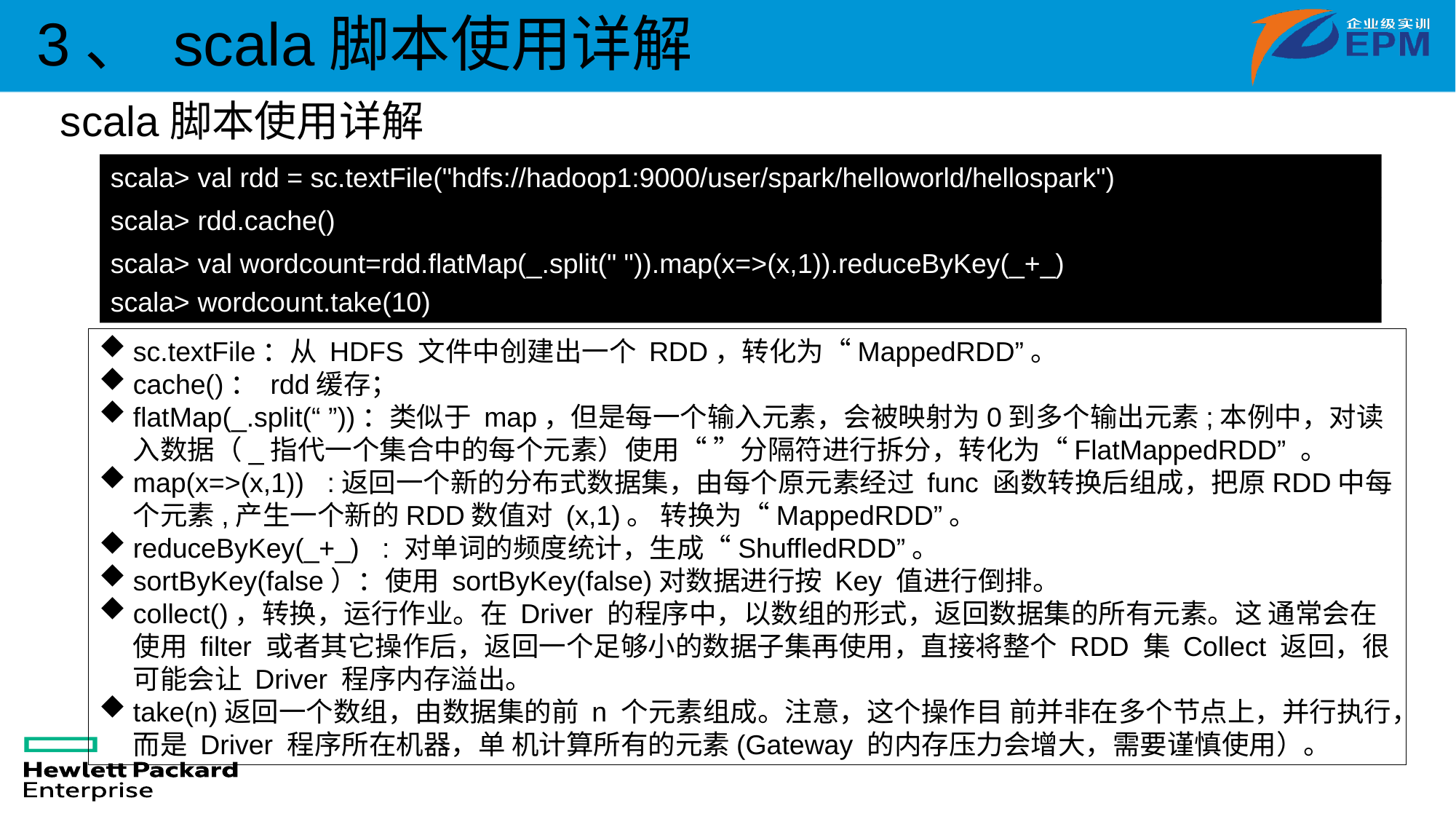

3、 scala脚本使用详解
scala脚本使用详解
scala> val rdd = sc.textFile("hdfs://hadoop1:9000/user/spark/helloworld/hellospark")

scala> rdd.cache()
scala> val wordcount=rdd.flatMap(_.split(" ")).map(x=>(x,1)).reduceByKey(_+_)
scala> wordcount.take(10)
sc.textFile：从 HDFS 文件中创建出一个 RDD，转化为“MappedRDD”。
cache()： rdd缓存；
flatMap(_.split(“ ”))：类似于 map，但是每一个输入元素，会被映射为0到多个输出元素;本例中，对读入数据（_指代一个集合中的每个元素）使用“ ”分隔符进行拆分，转化为“FlatMappedRDD” 。
map(x=>(x,1))   :返回一个新的分布式数据集，由每个原元素经过 func 函数转换后组成，把原RDD中每个元素,产生一个新的RDD数值对 (x,1)。 转换为“MappedRDD”。
reduceByKey(_+_)   : 对单词的频度统计，生成“ShuffledRDD”。
sortByKey(false）：使用 sortByKey(false)对数据进行按 Key 值进行倒排。
collect()，转换，运行作业。在 Driver 的程序中，以数组的形式，返回数据集的所有元素。这 通常会在使用 filter 或者其它操作后，返回一个足够小的数据子集再使用，直接将整个 RDD 集 Collect 返回，很可能会让 Driver 程序内存溢出。
take(n)返回一个数组，由数据集的前 n 个元素组成。注意，这个操作目 前并非在多个节点上，并行执行，而是 Driver 程序所在机器，单 机计算所有的元素(Gateway 的内存压力会增大，需要谨慎使用）。